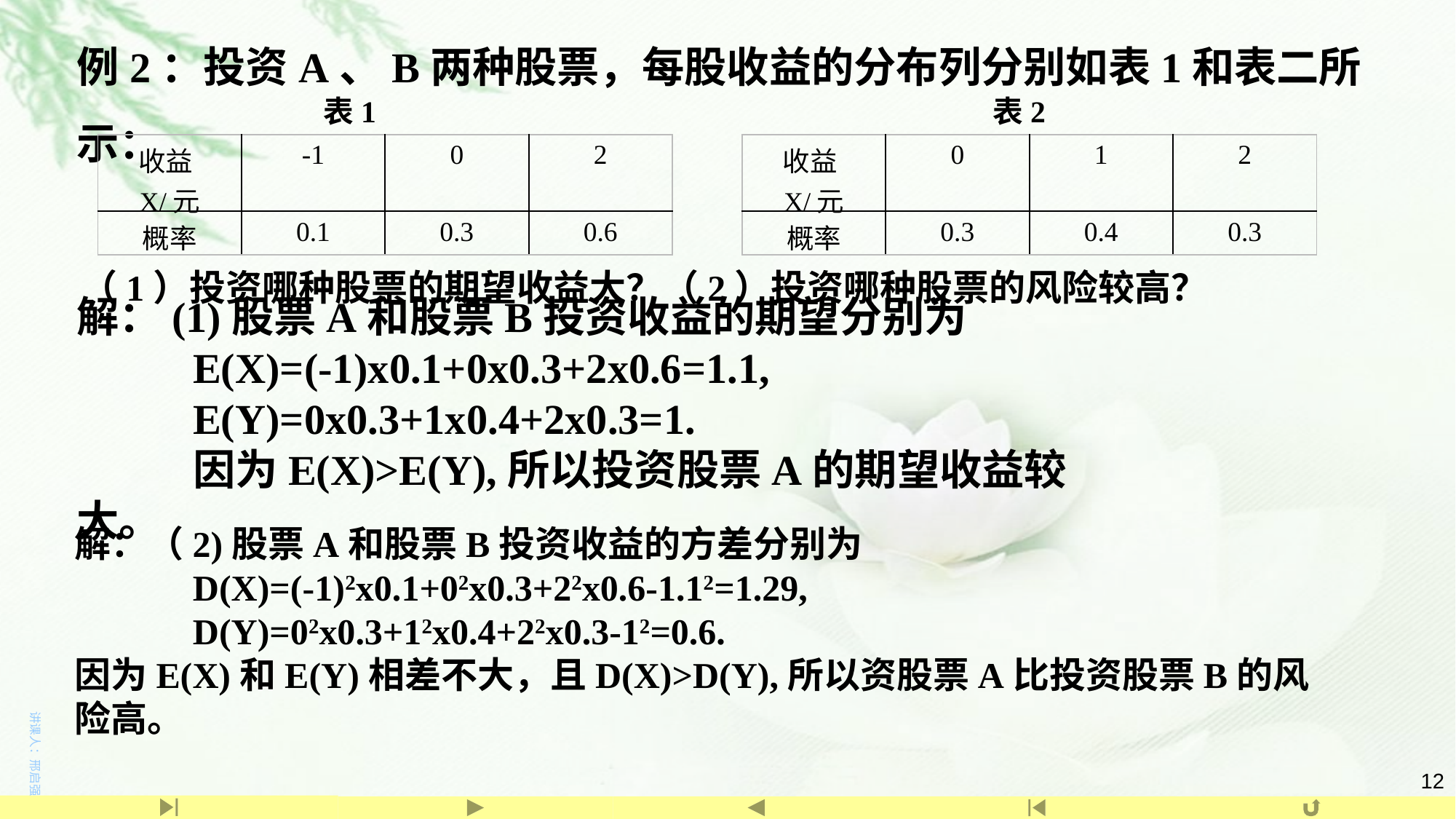

例2：投资A、B两种股票，每股收益的分布列分别如表1和表二所示：
表1
表2
| 收益X/元 | -1 | 0 | 2 |
| --- | --- | --- | --- |
| 概率 | 0.1 | 0.3 | 0.6 |
| 收益X/元 | 0 | 1 | 2 |
| --- | --- | --- | --- |
| 概率 | 0.3 | 0.4 | 0.3 |
（1）投资哪种股票的期望收益大？（2）投资哪种股票的风险较高？
解：(1)股票A和股票B投资收益的期望分别为
           E(X)=(-1)x0.1+0x0.3+2x0.6=1.1,
           E(Y)=0x0.3+1x0.4+2x0.3=1.
           因为E(X)>E(Y),所以投资股票A的期望收益较大。
解：（2)股票A和股票B投资收益的方差分别为
             D(X)=(-1)2x0.1+02x0.3+22x0.6-1.12=1.29,
             D(Y)=02x0.3+12x0.4+22x0.3-12=0.6.
因为E(X)和E(Y)相差不大，且D(X)>D(Y),所以资股票A比投资股票B的风险高。